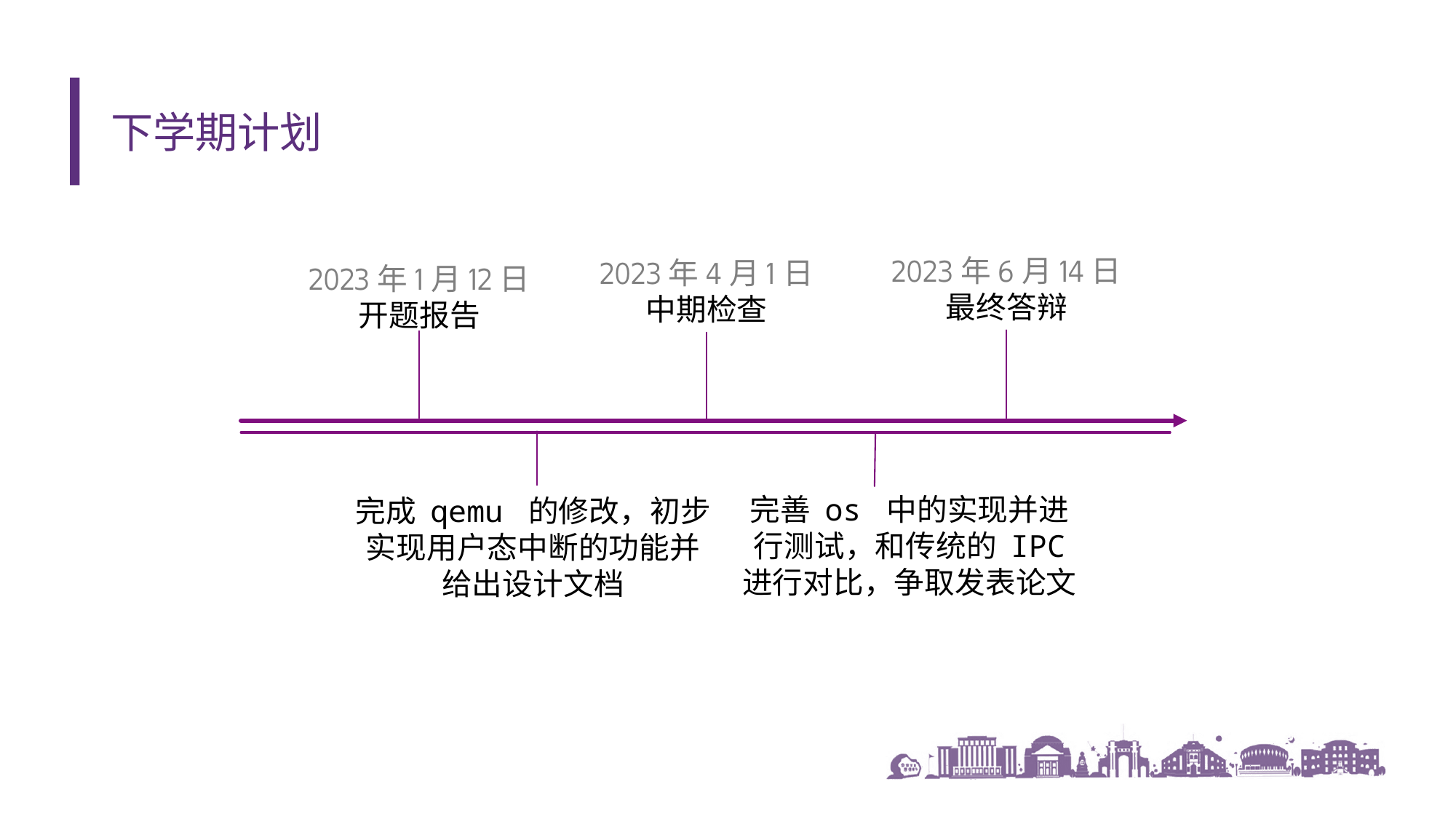

# 下学期计划
2023年6月14日
最终答辩
2023年4月1日
中期检查
2023年1月12日
开题报告
完善 os 中的实现并进行测试，和传统的 IPC 进行对比，争取发表论文

完成 qemu 的修改，初步实现用户态中断的功能并给出设计文档